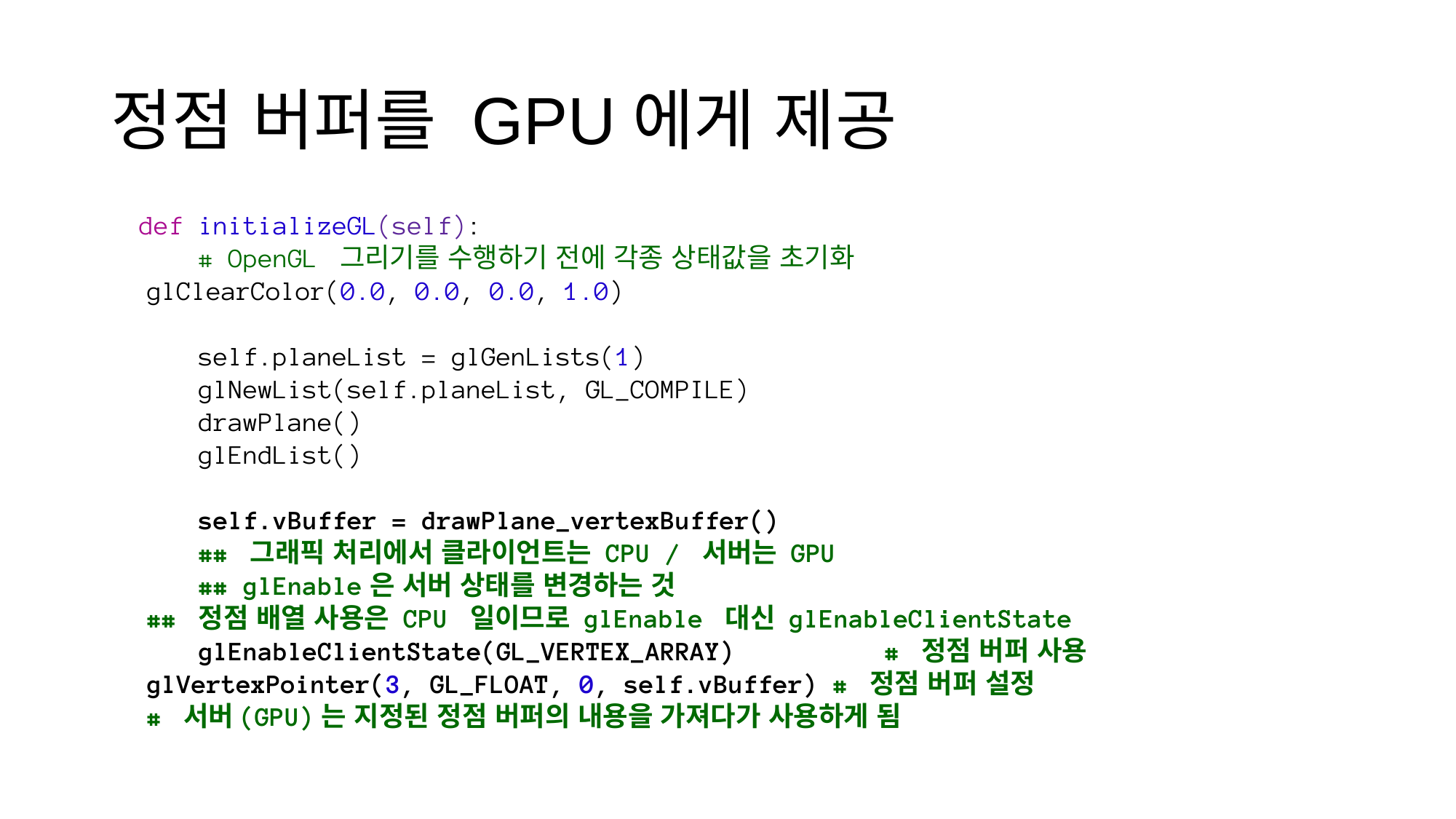

# 정점 버퍼를 GPU에게 제공
    def initializeGL(self):
        # OpenGL 그리기를 수행하기 전에 각종 상태값을 초기화
        glClearColor(0.0, 0.0, 0.0, 1.0) 
     
        self.planeList = glGenLists(1)
        glNewList(self.planeList, GL_COMPILE)
        drawPlane()
        glEndList()
        self.vBuffer = drawPlane_vertexBuffer()
        ## 그래픽 처리에서 클라이언트는 CPU / 서버는 GPU
        ## glEnable은 서버 상태를 변경하는 것
        ## 정점 배열 사용은 CPU 일이므로 glEnable 대신 glEnableClientState
        glEnableClientState(GL_VERTEX_ARRAY)          # 정점 버퍼 사용
        glVertexPointer(3, GL_FLOAT, 0, self.vBuffer) # 정점 버퍼 설정
        # 서버(GPU)는 지정된 정점 버퍼의 내용을 가져다가 사용하게 됨